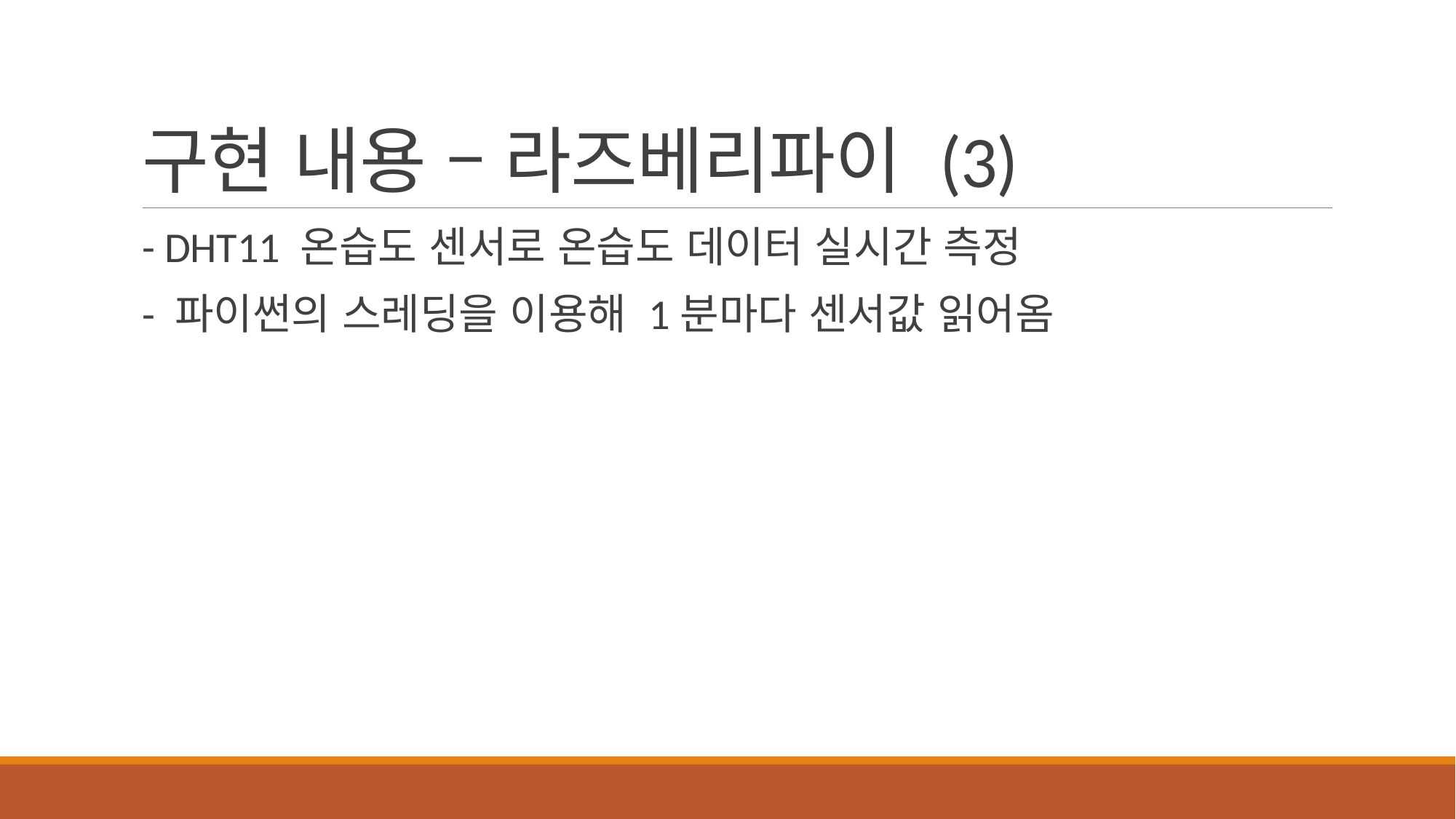

# 구현 내용 – 라즈베리파이 (3)
- DHT11 온습도 센서로 온습도 데이터 실시간 측정
- 파이썬의 스레딩을 이용해 1분마다 센서값 읽어옴